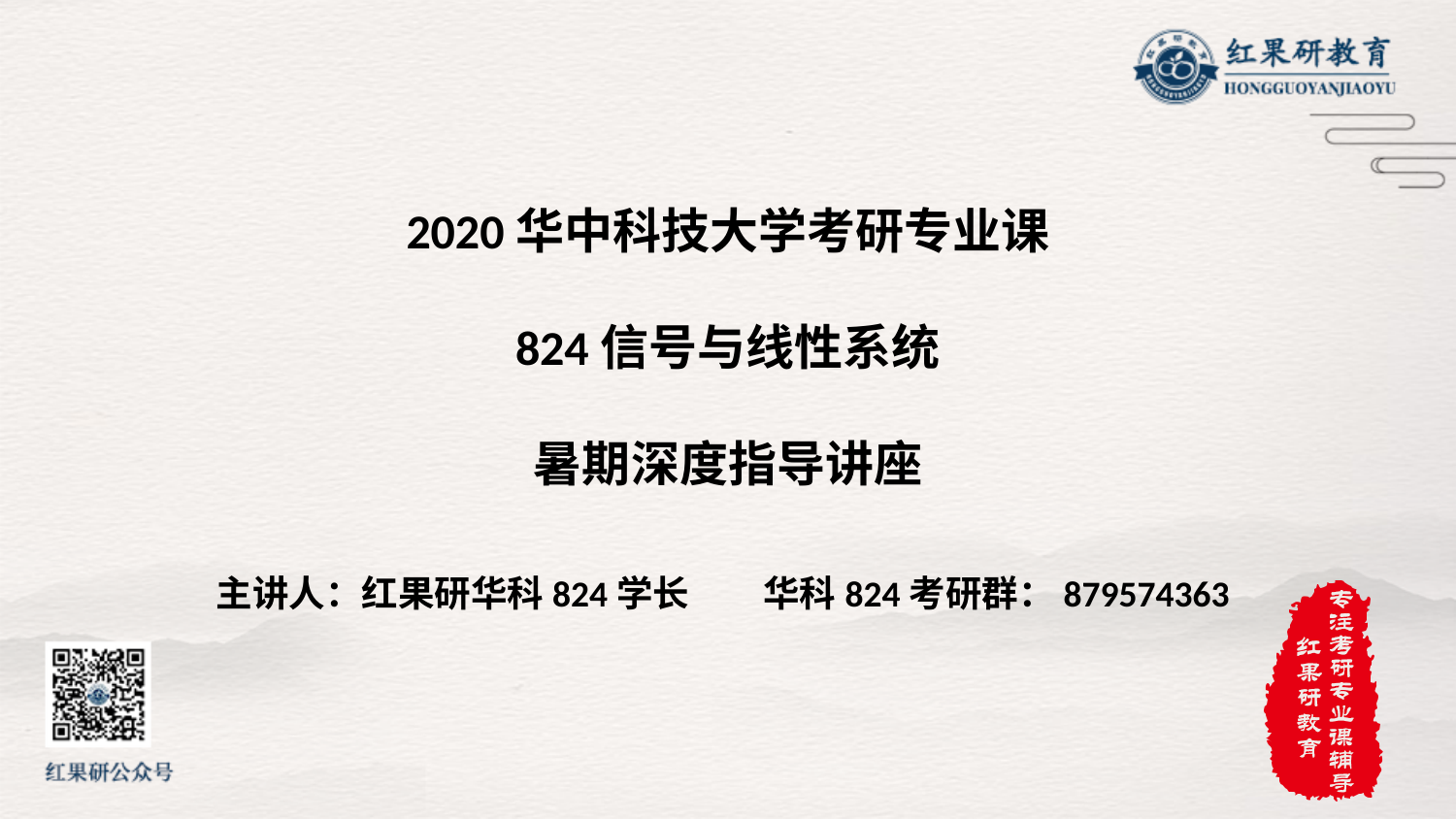

2020华中科技大学考研专业课

824信号与线性系统

暑期深度指导讲座
主讲人：红果研华科824学长         华科824考研群：879574363